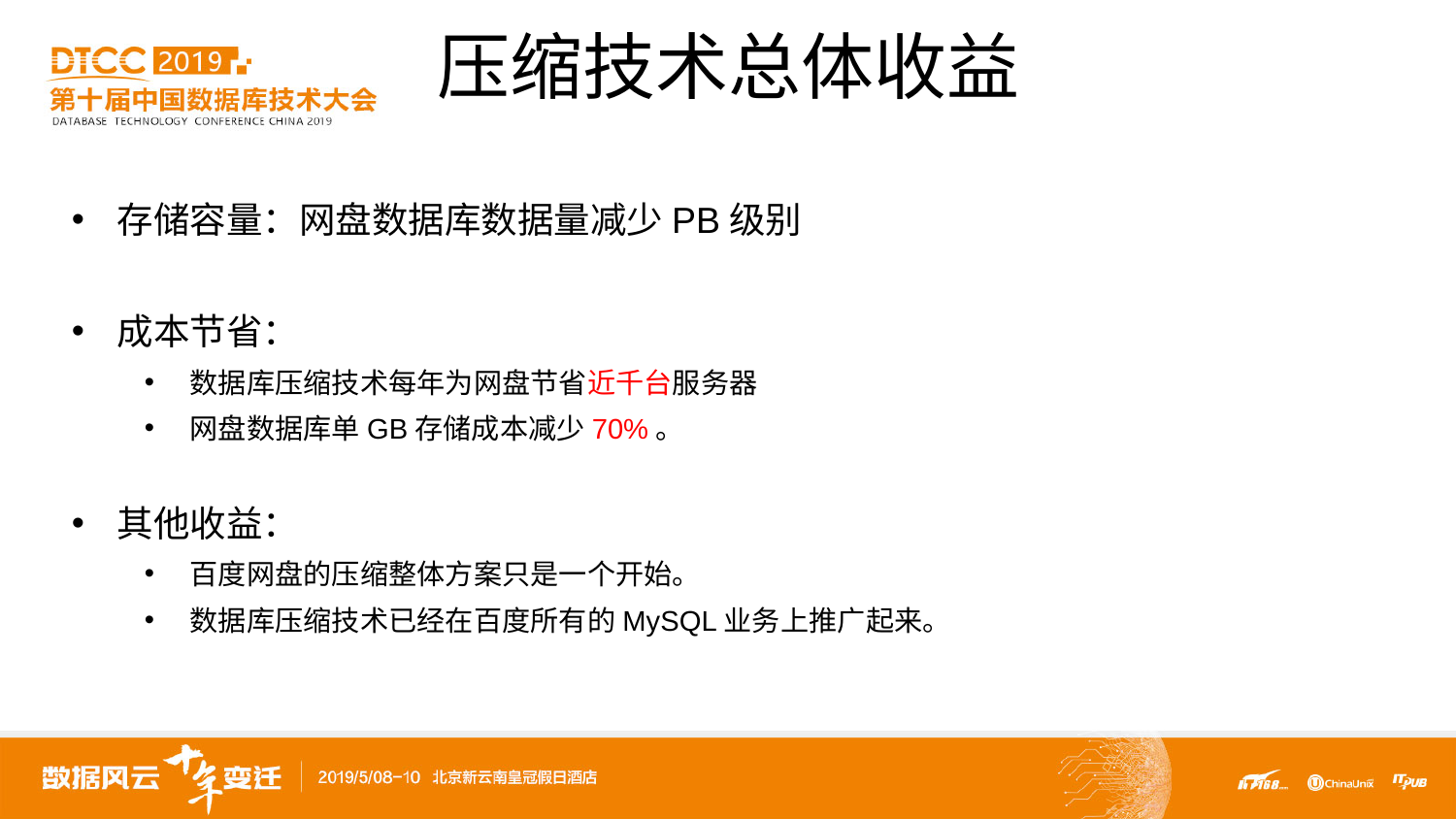

# 压缩技术总体收益

存储容量：网盘数据库数据量减少PB级别

成本节省：
数据库压缩技术每年为网盘节省近千台服务器
网盘数据库单GB存储成本减少70%。

其他收益：
百度网盘的压缩整体方案只是一个开始。
数据库压缩技术已经在百度所有的MySQL业务上推广起来。